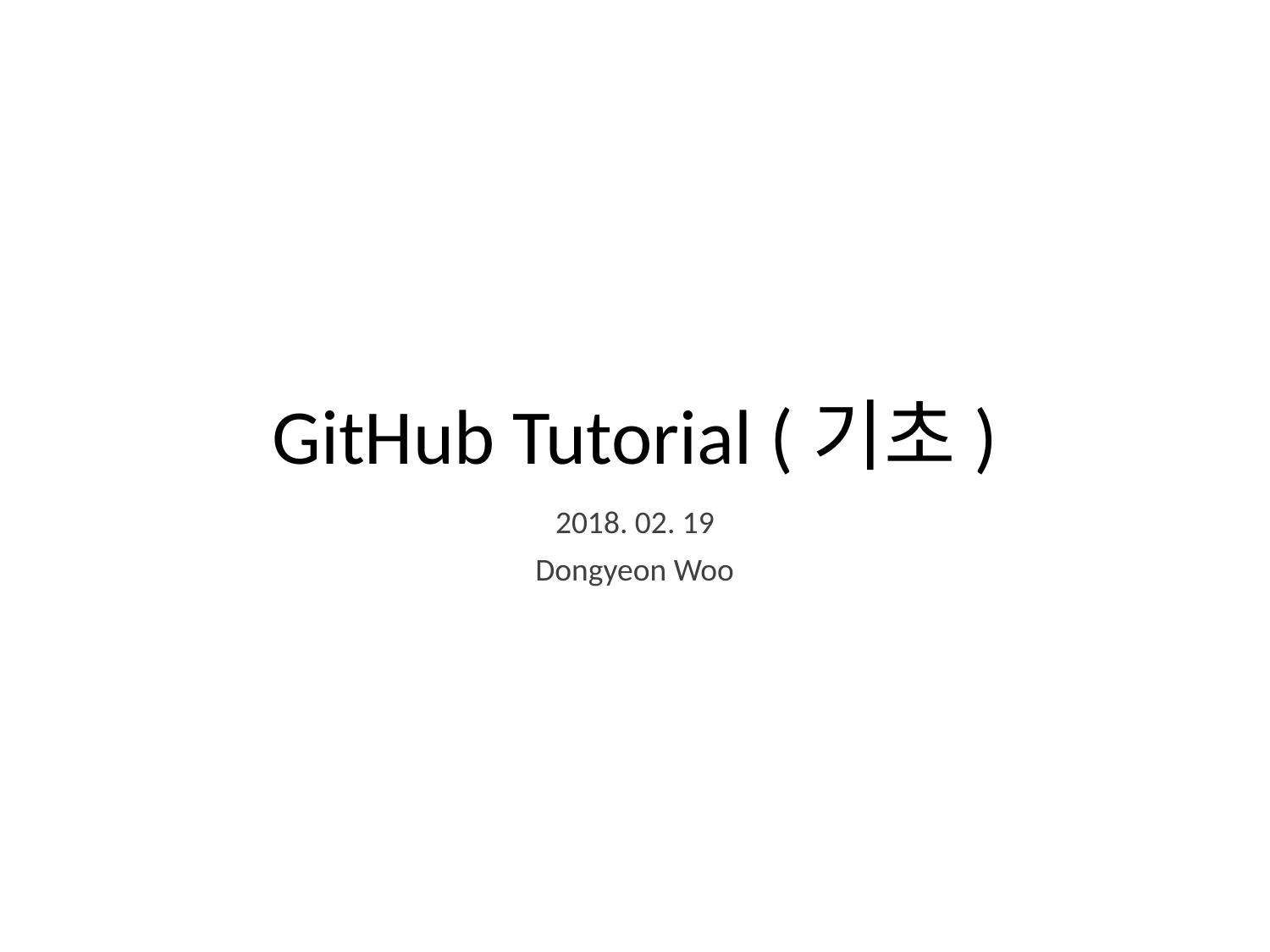

# GitHub Tutorial (기초)
2018. 02. 19
Dongyeon Woo